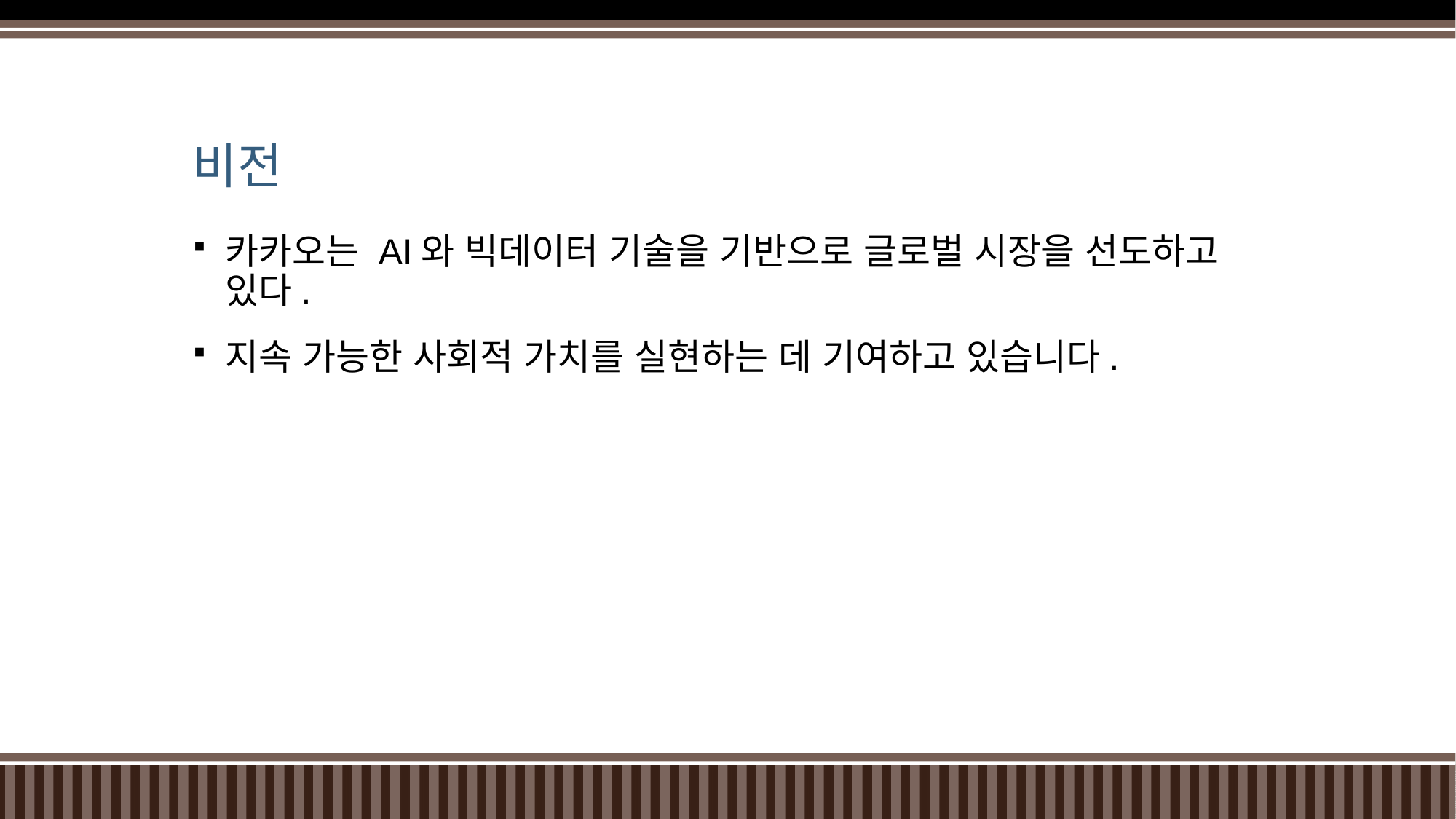

# 비전
카카오는 AI와 빅데이터 기술을 기반으로 글로벌 시장을 선도하고 있다.
지속 가능한 사회적 가치를 실현하는 데 기여하고 있습니다.